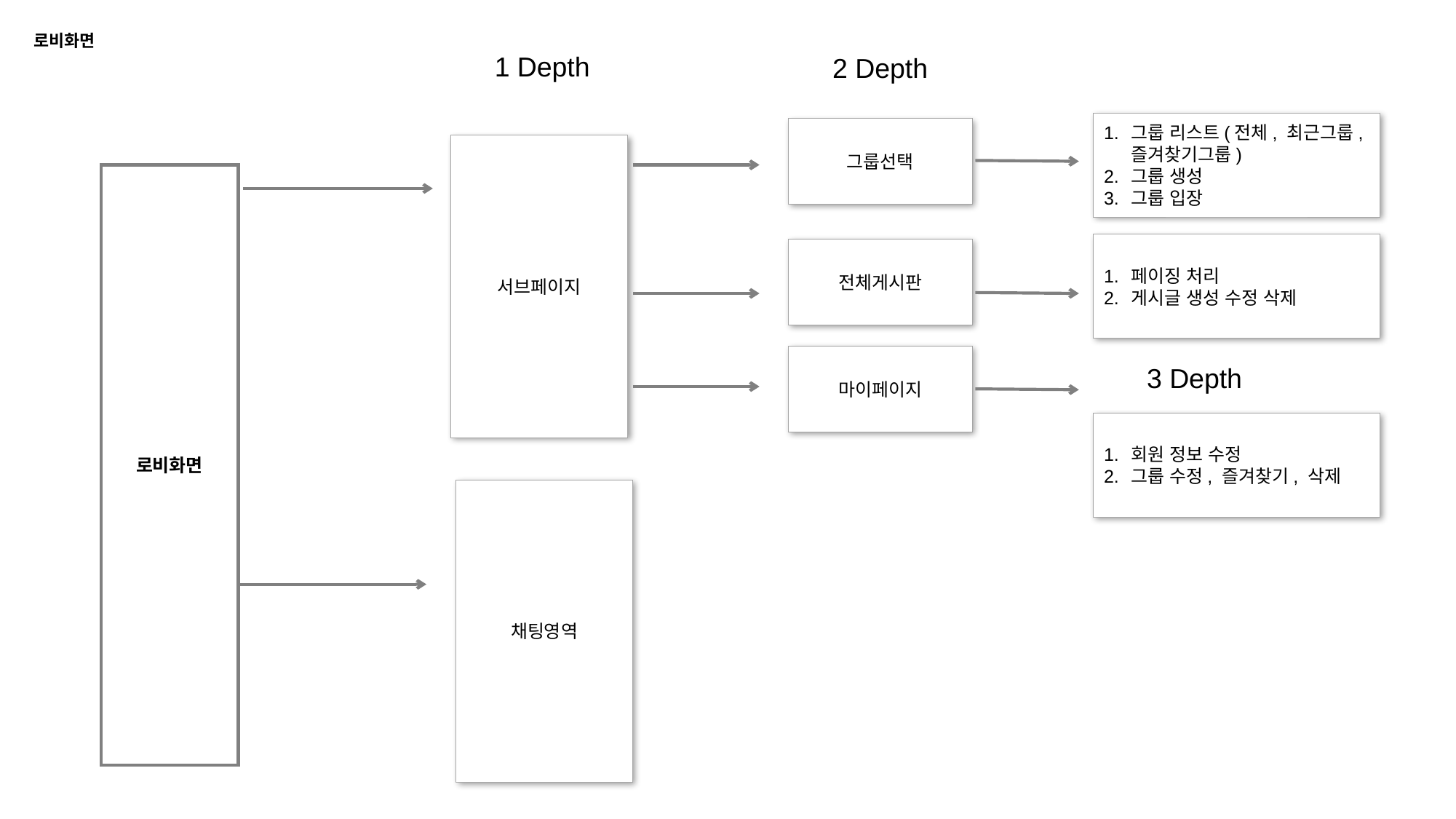

로비화면
1 Depth
2 Depth
그룹 리스트(전체, 최근그룹,즐겨찾기그룹)
그룹 생성
그룹 입장
그룹선택
서브페이지
로비화면
페이징 처리
게시글 생성 수정 삭제
전체게시판
마이페이지
3 Depth
회원 정보 수정
그룹 수정, 즐겨찾기, 삭제
채팅영역